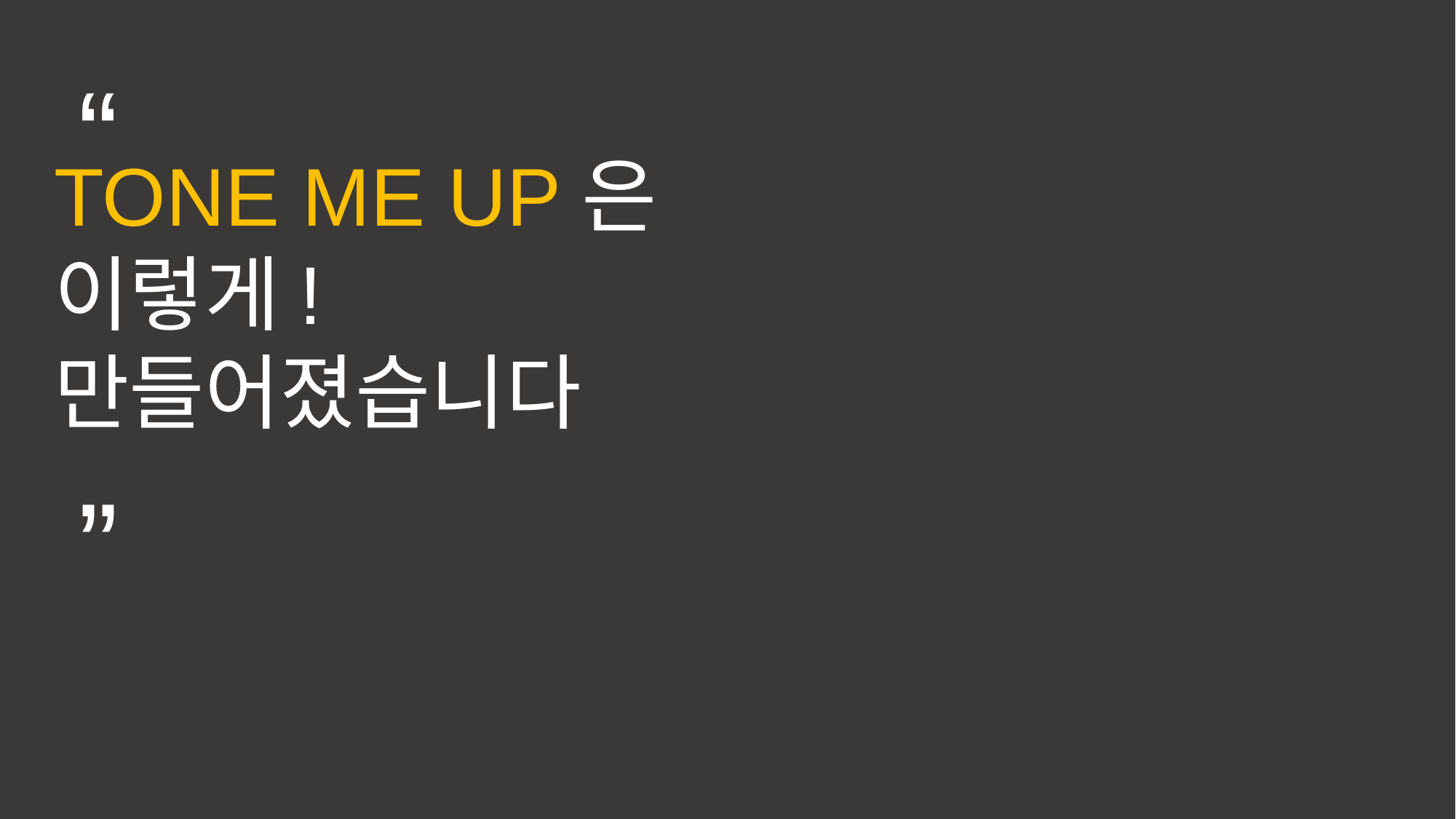

“
TONE ME UP은
이렇게!
만들어졌습니다
”